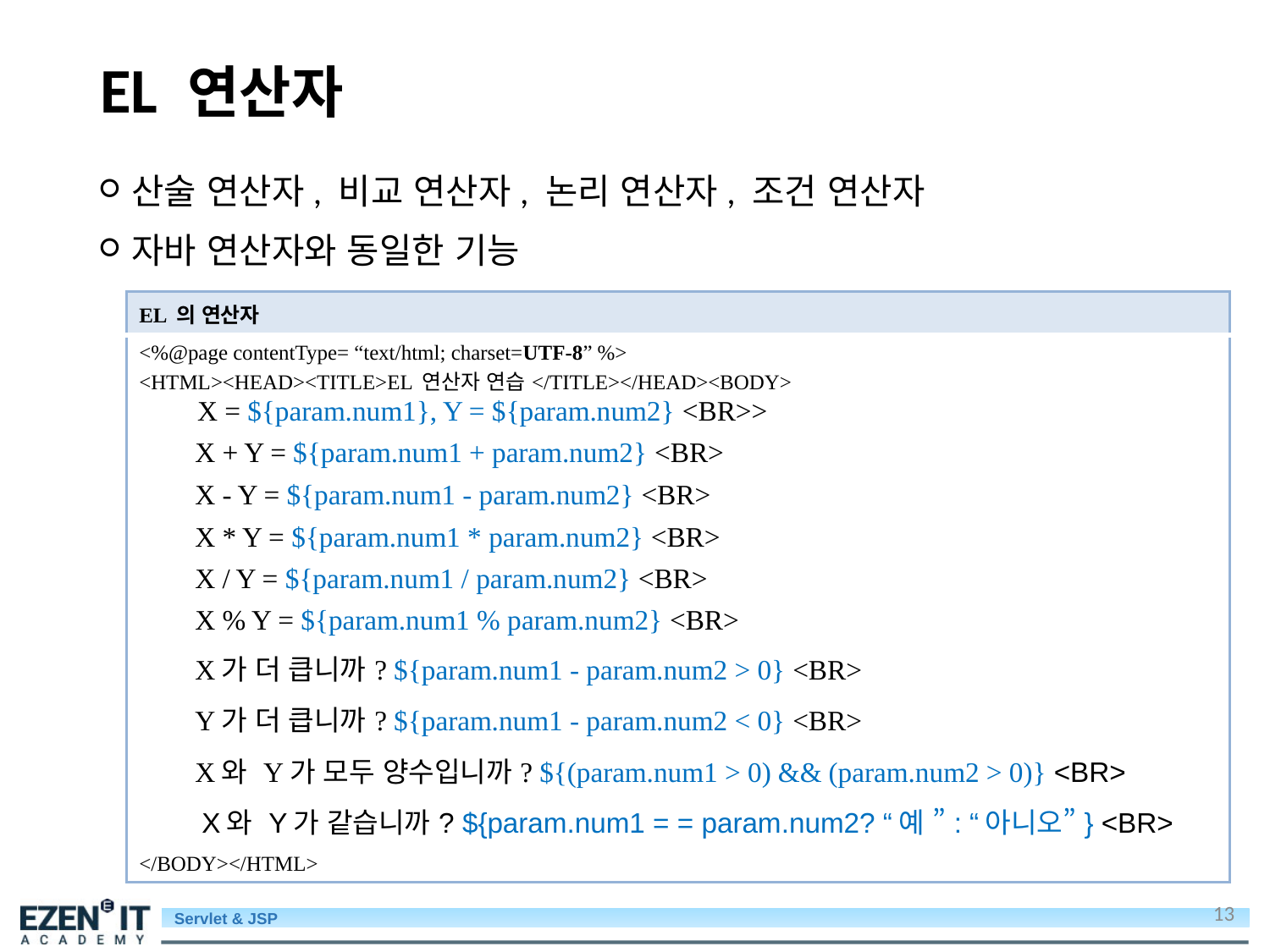

# EL 연산자
산술 연산자, 비교 연산자, 논리 연산자, 조건 연산자
자바 연산자와 동일한 기능
| EL 의 연산자 |
| --- |
| <%@page contentType= “text/html; charset=UTF-8” %> <HTML><HEAD><TITLE>EL 연산자 연습</TITLE></HEAD><BODY> X = ${param.num1}, Y = ${param.num2} <BR>> X + Y = ${param.num1 + param.num2} <BR> X - Y = ${param.num1 - param.num2} <BR> X \* Y = ${param.num1 \* param.num2} <BR> X / Y = ${param.num1 / param.num2} <BR> X % Y = ${param.num1 % param.num2} <BR> X가 더 큽니까? ${param.num1 - param.num2 > 0} <BR> Y가 더 큽니까? ${param.num1 - param.num2 < 0} <BR> X와 Y가 모두 양수입니까? ${(param.num1 > 0) && (param.num2 > 0)} <BR> X와 Y가 같습니까? ${param.num1 = = param.num2? “예 ”: “아니오”} <BR> </BODY></HTML> |
13